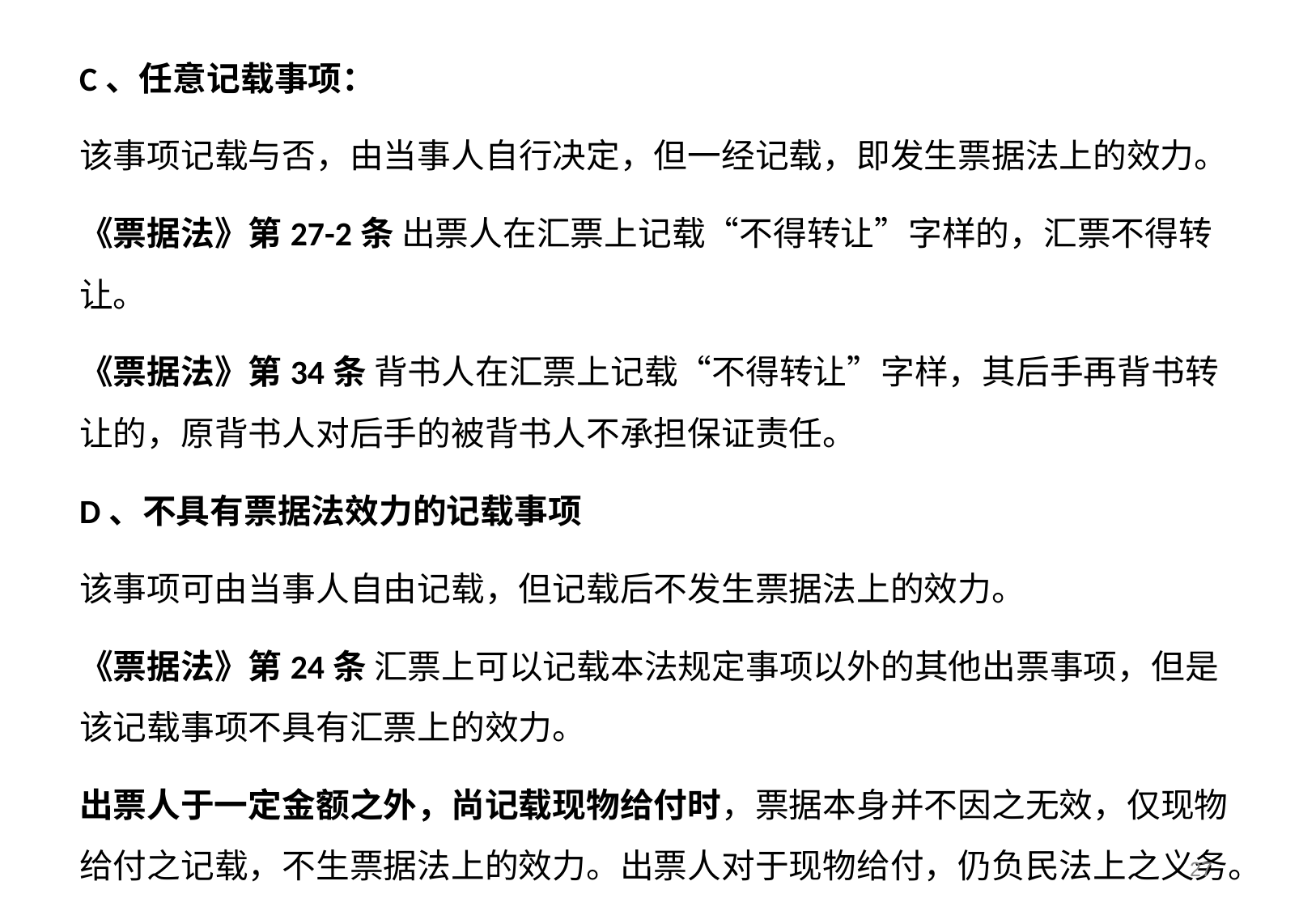

C、任意记载事项：
该事项记载与否，由当事人自行决定，但一经记载，即发生票据法上的效力。
《票据法》第27-2条 出票人在汇票上记载“不得转让”字样的，汇票不得转让。
《票据法》第34条 背书人在汇票上记载“不得转让”字样，其后手再背书转让的，原背书人对后手的被背书人不承担保证责任。
D、不具有票据法效力的记载事项
该事项可由当事人自由记载，但记载后不发生票据法上的效力。
《票据法》第24条 汇票上可以记载本法规定事项以外的其他出票事项，但是该记载事项不具有汇票上的效力。
出票人于一定金额之外，尚记载现物给付时，票据本身并不因之无效，仅现物给付之记载，不生票据法上的效力。出票人对于现物给付，仍负民法上之义务。
27